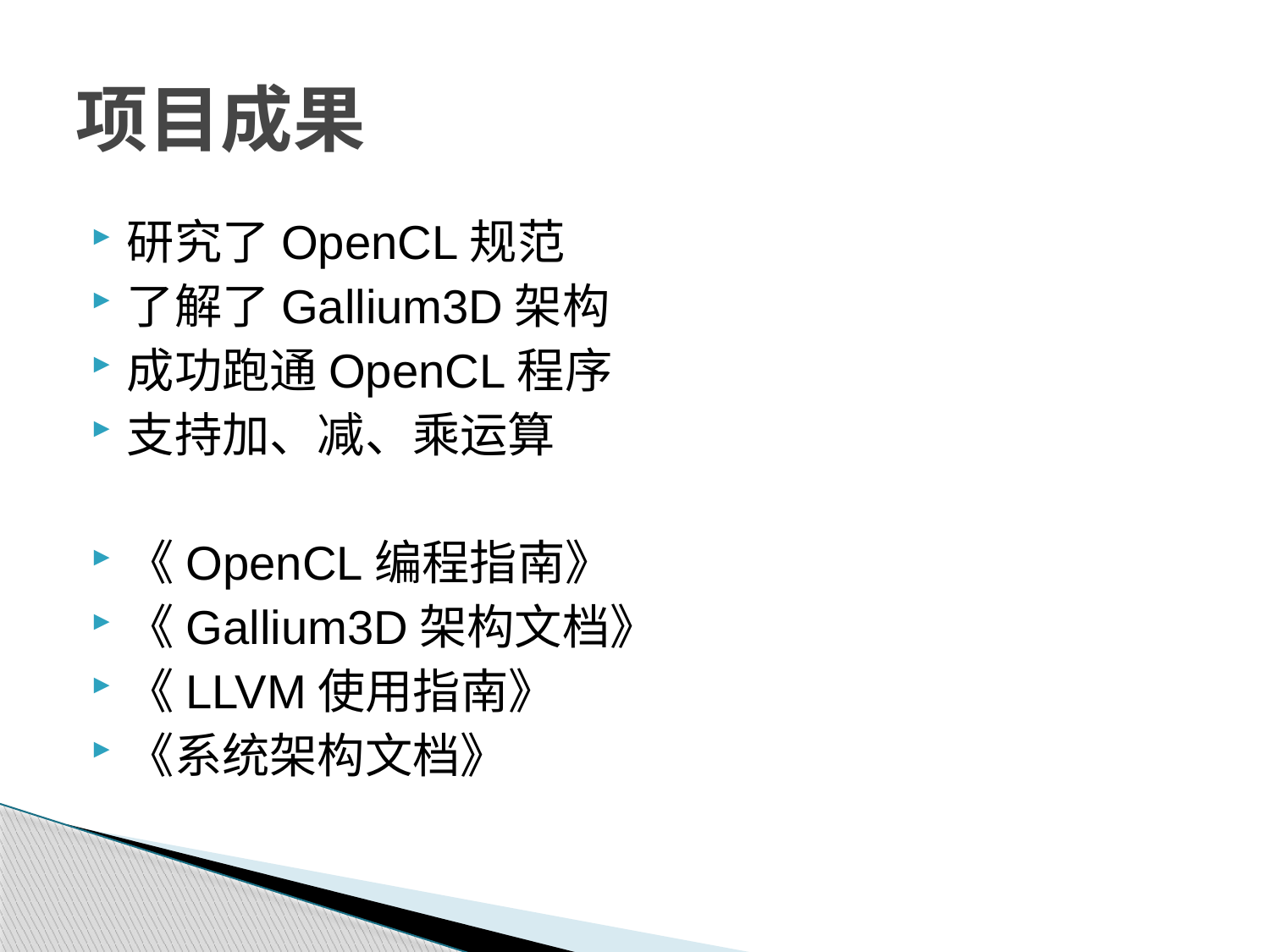

# 项目成果
研究了OpenCL规范
了解了Gallium3D架构
成功跑通OpenCL程序
支持加、减、乘运算

《OpenCL编程指南》
《Gallium3D架构文档》
《LLVM使用指南》
《系统架构文档》